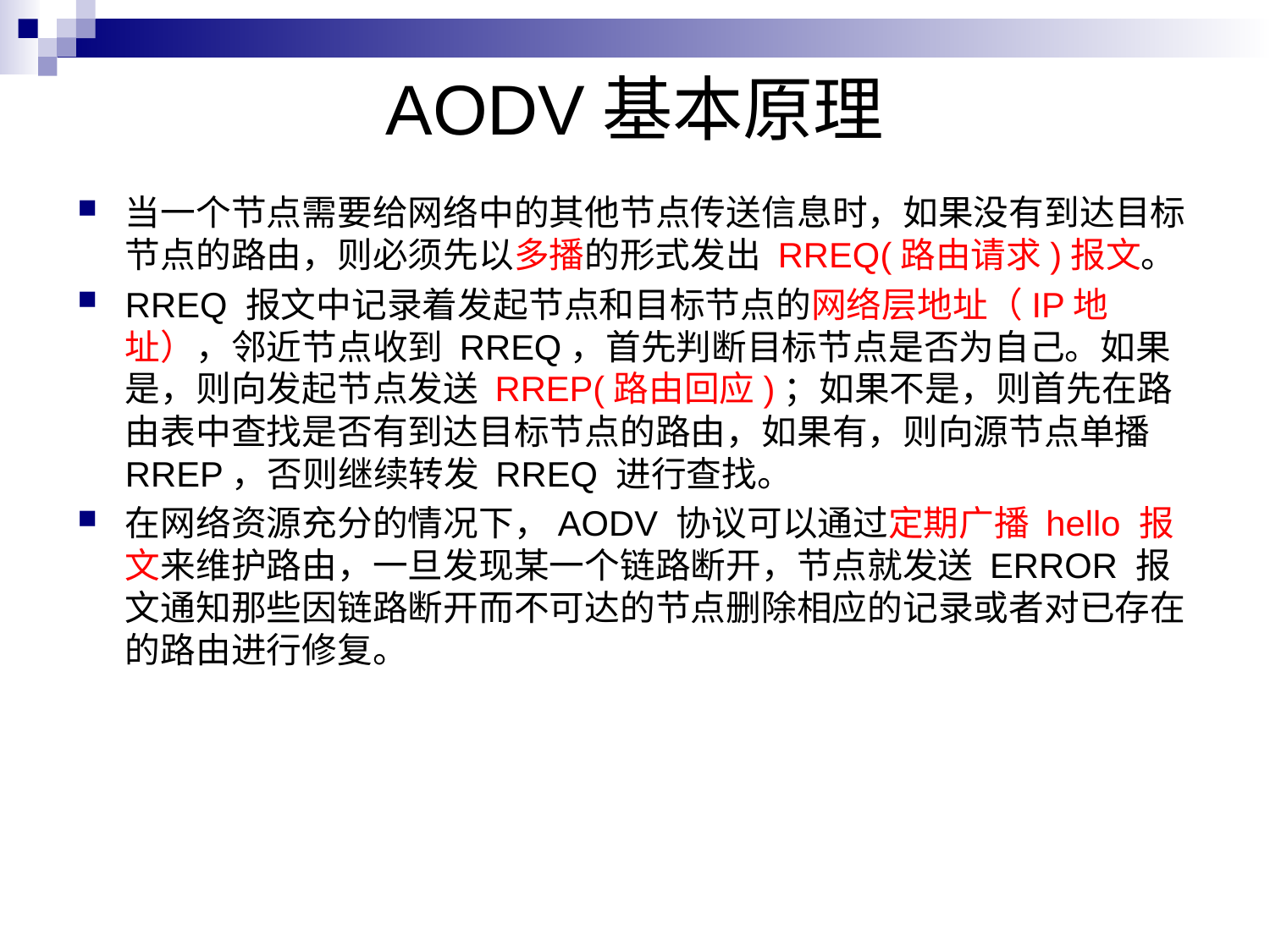

# AODV基本原理
当一个节点需要给网络中的其他节点传送信息时，如果没有到达目标节点的路由，则必须先以多播的形式发出 RREQ(路由请求)报文。
RREQ 报文中记录着发起节点和目标节点的网络层地址（IP地址），邻近节点收到 RREQ，首先判断目标节点是否为自己。如果是，则向发起节点发送 RREP(路由回应)；如果不是，则首先在路由表中查找是否有到达目标节点的路由，如果有，则向源节点单播 RREP，否则继续转发 RREQ 进行查找。
在网络资源充分的情况下，AODV 协议可以通过定期广播 hello 报文来维护路由，一旦发现某一个链路断开，节点就发送 ERROR 报文通知那些因链路断开而不可达的节点删除相应的记录或者对已存在的路由进行修复。
15